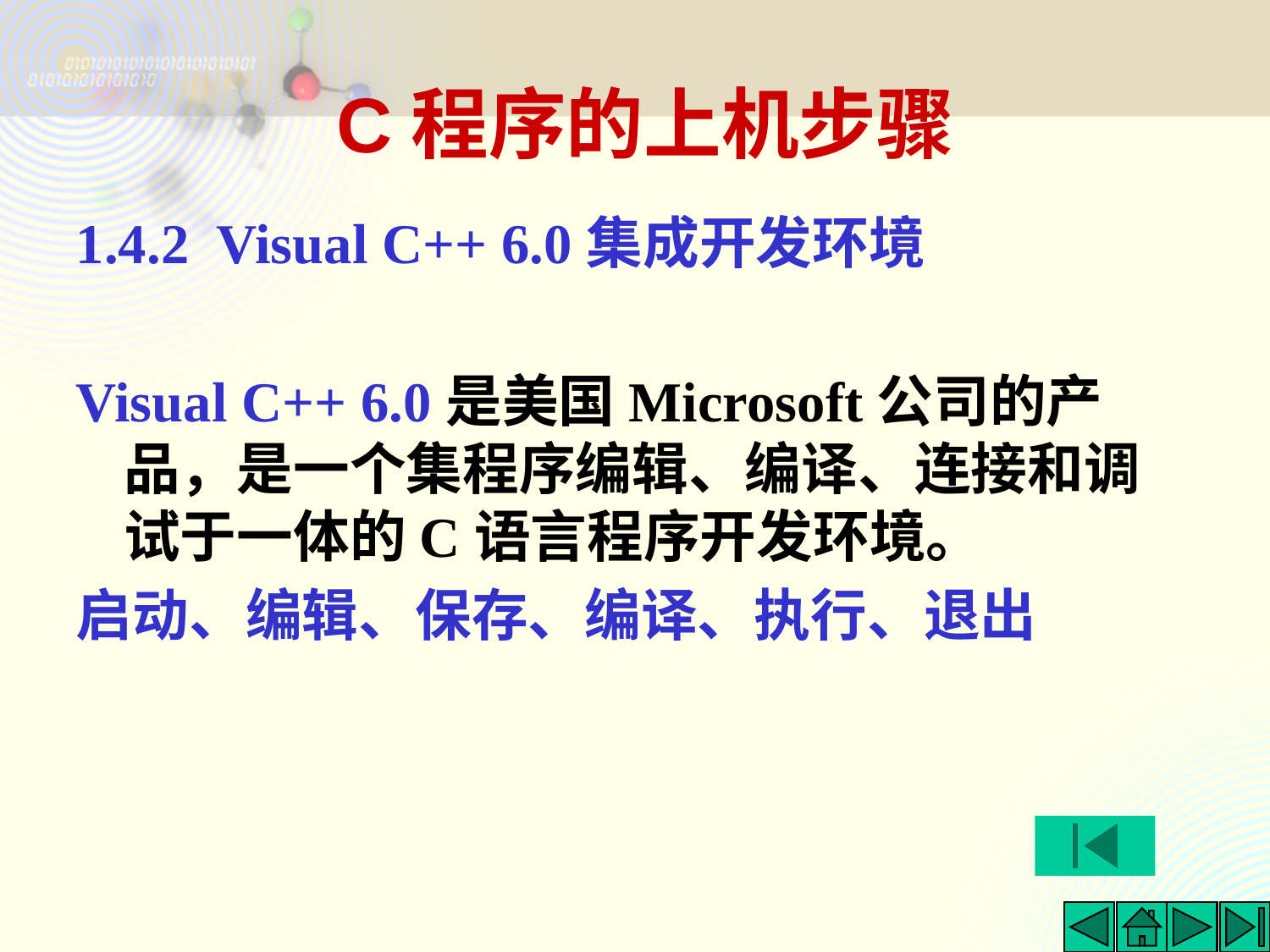

C程序的上机步骤
1.4.2  Visual C++ 6.0集成开发环境

Visual C++ 6.0是美国Microsoft公司的产品，是一个集程序编辑、编译、连接和调试于一体的C语言程序开发环境。
启动、编辑、保存、编译、执行、退出